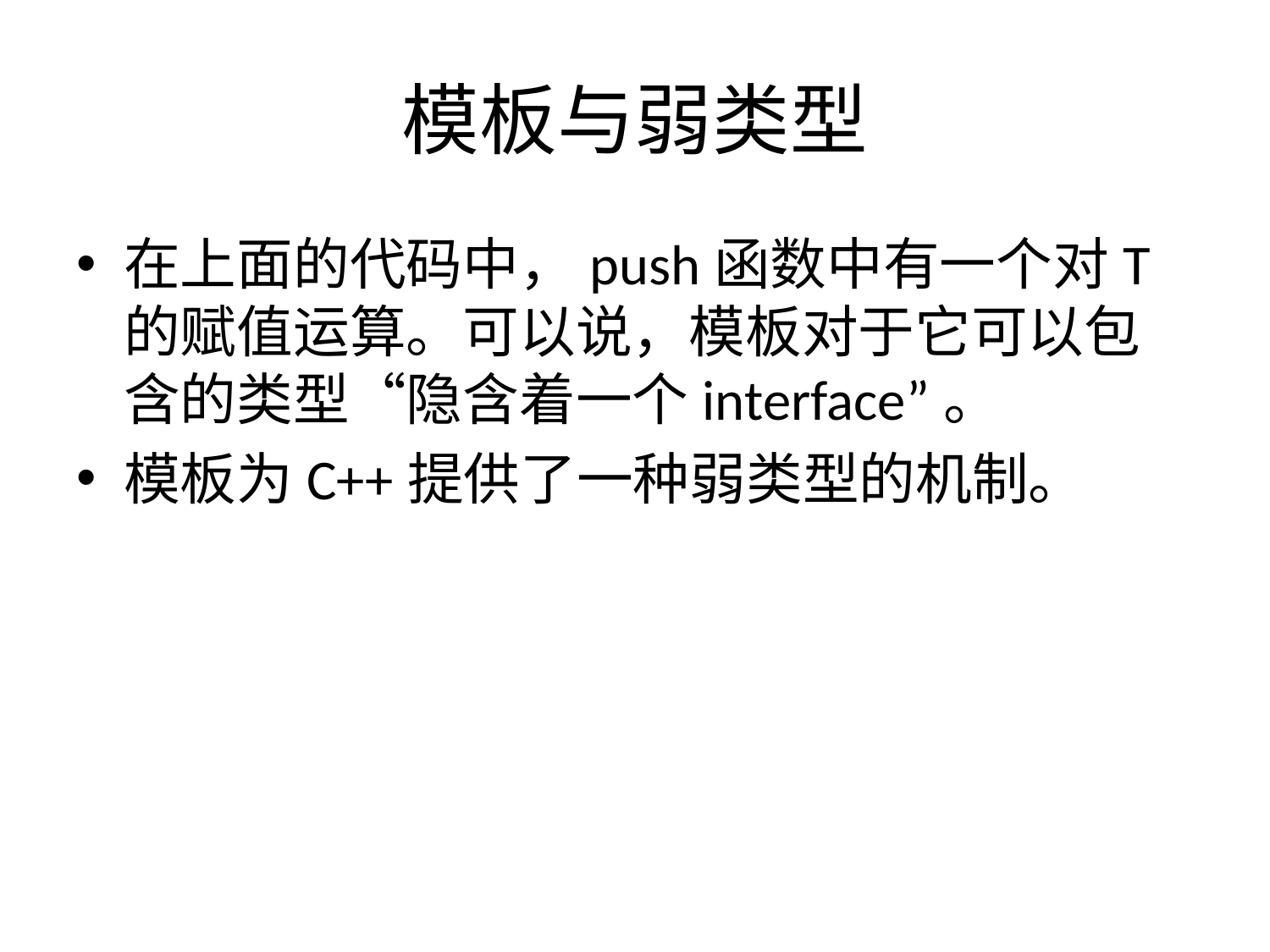

# 模板与弱类型
在上面的代码中，push函数中有一个对T的赋值运算。可以说，模板对于它可以包含的类型“隐含着一个interface”。
模板为C++提供了一种弱类型的机制。